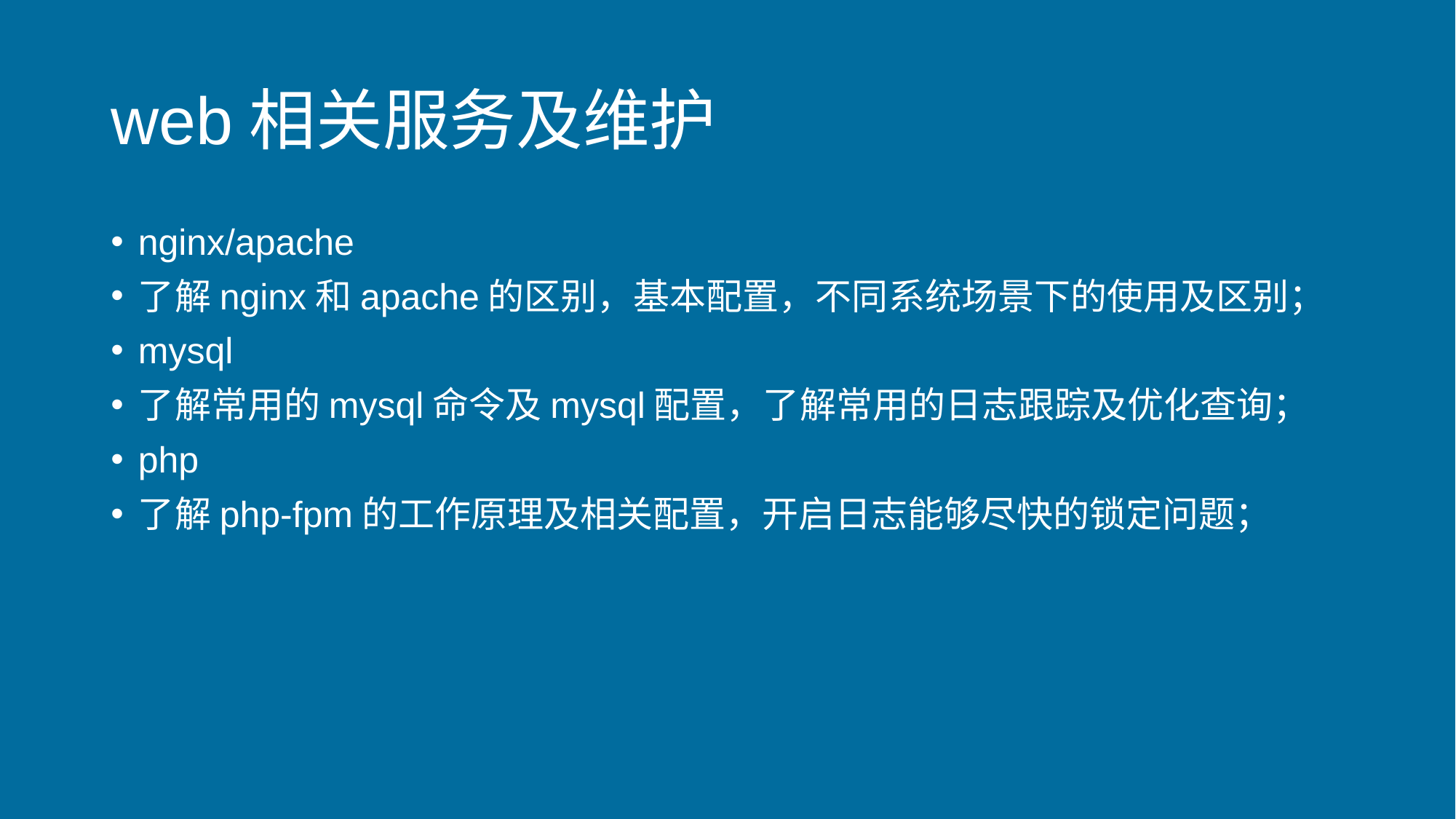

# web相关服务及维护
nginx/apache
了解nginx和apache的区别，基本配置，不同系统场景下的使用及区别；
mysql
了解常用的mysql命令及mysql配置，了解常用的日志跟踪及优化查询；
php
了解php-fpm的工作原理及相关配置，开启日志能够尽快的锁定问题；